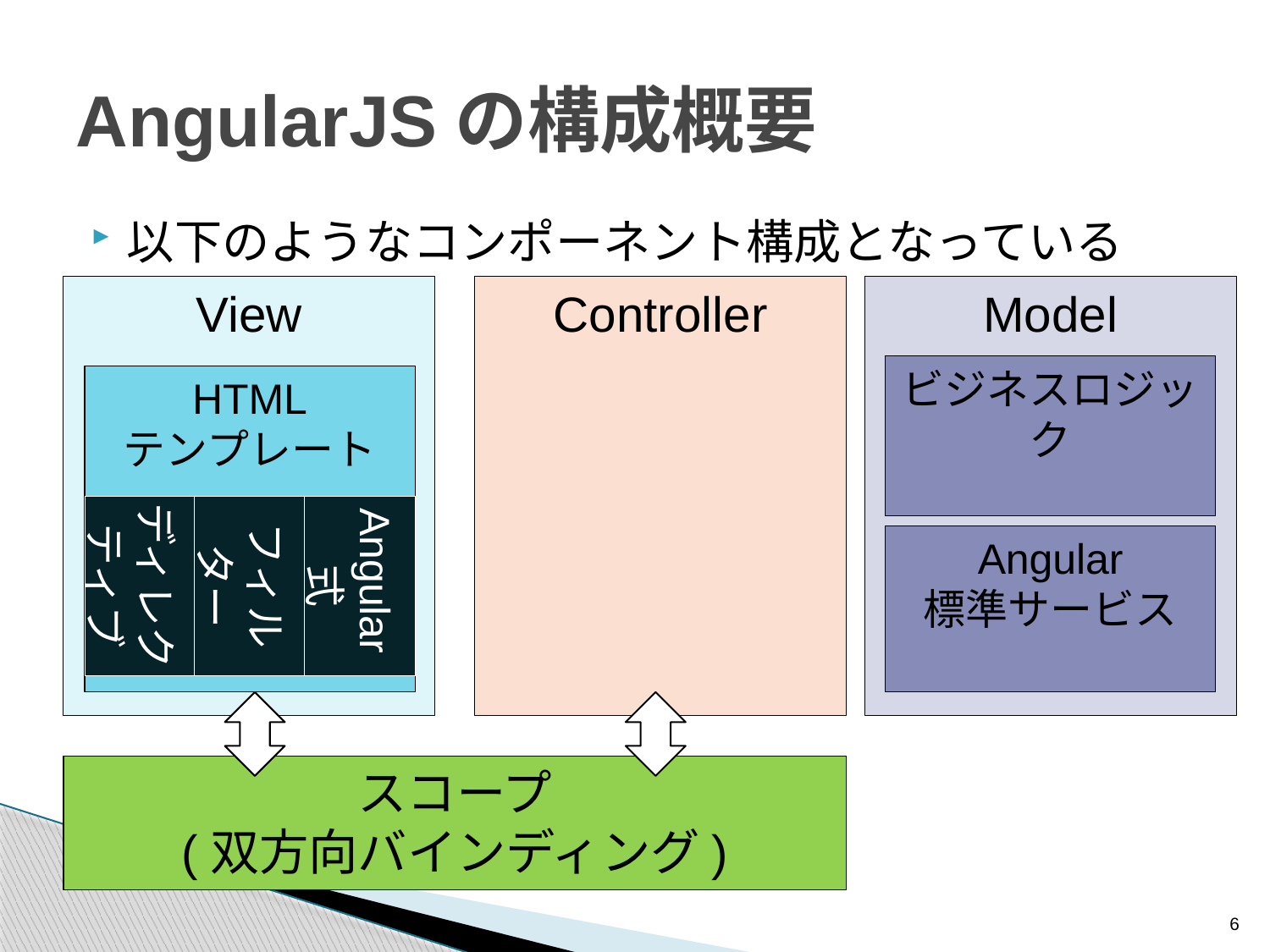

# AngularJSの構成概要
以下のようなコンポーネント構成となっている
View
Controller
Model
ビジネスロジック
HTML
テンプレート
ディレクティブ
フィルター
Angular式
Angular
標準サービス

スコープ
(双方向バインディング)
6